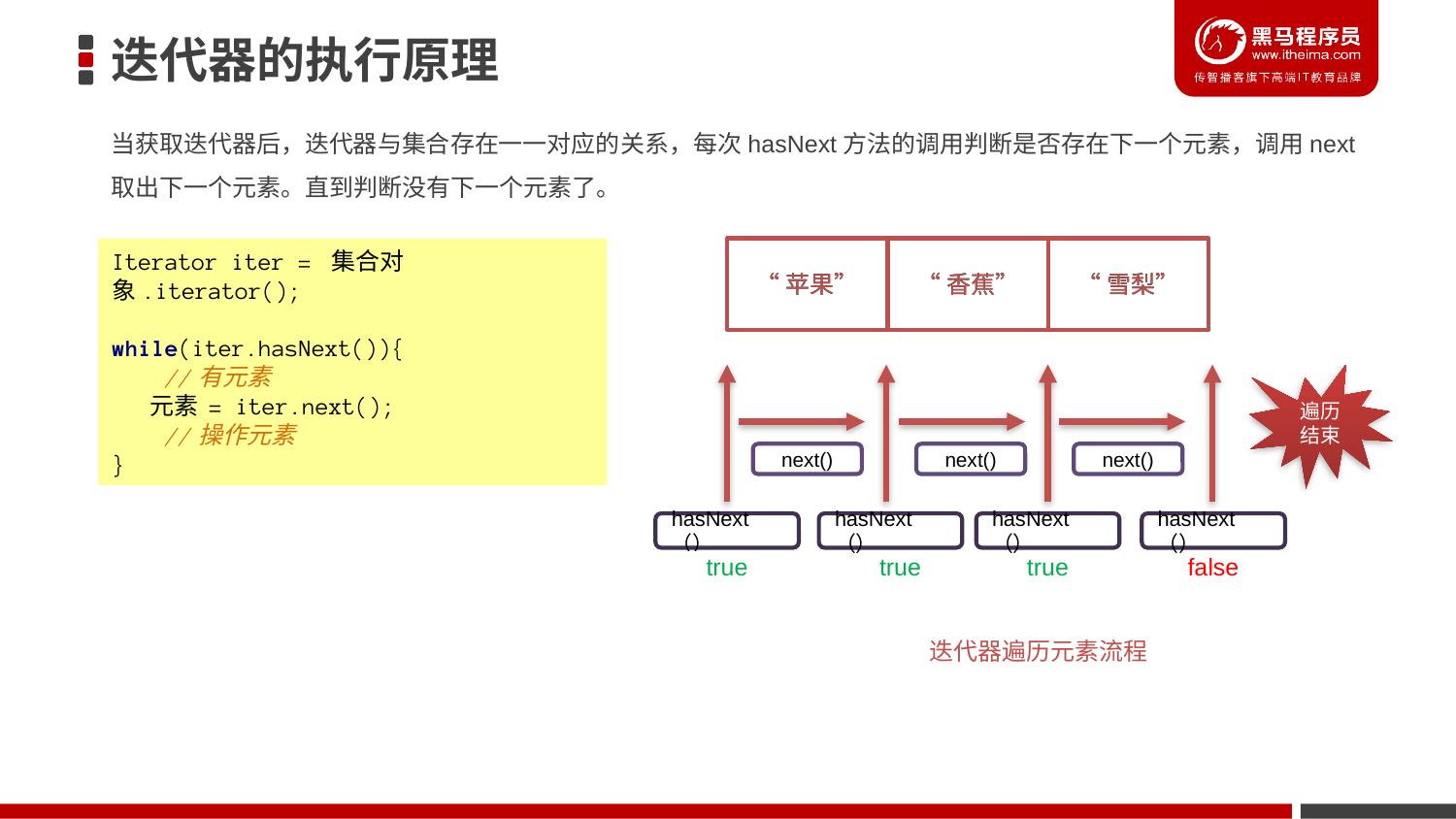

# 迭代器的执行原理
当获取迭代器后，迭代器与集合存在一一对应的关系，每次hasNext方法的调用判断是否存在下一个元素，调用next取出下一个元素。直到判断没有下一个元素了。
“苹果”
“香蕉”
“雪梨”
Iterator iter = 集合对象.iterator();
while(iter.hasNext()){
    //有元素
       元素 = iter.next();
    //操作元素
}
“苹果”
“香蕉”
“雪梨”
遍历结束
next()
next()
next()
hasNext（）
hasNext（）
hasNext（）
hasNext（）
true
true
true
false
迭代器遍历元素流程